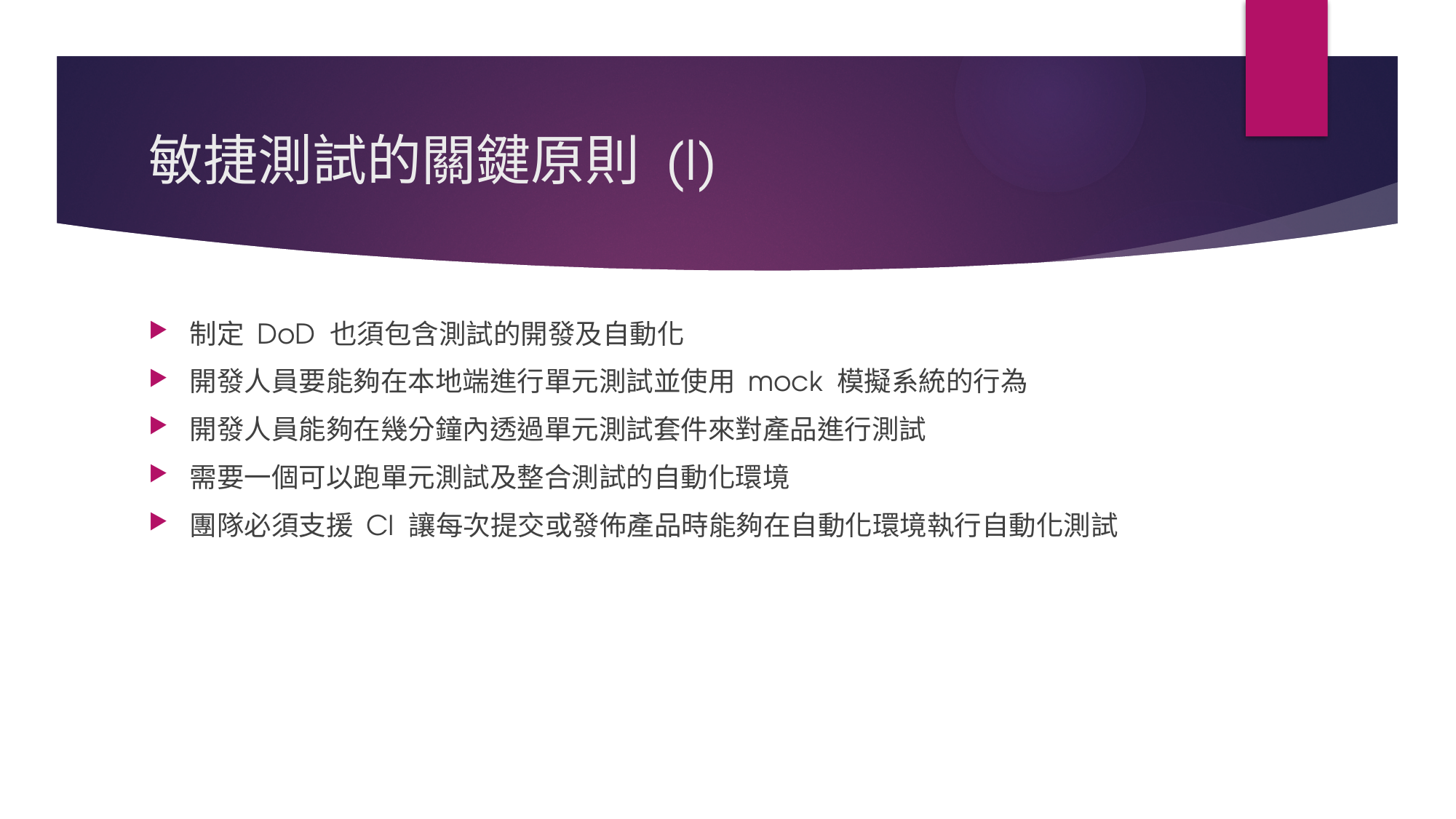

# 敏捷測試的關鍵原則 (I)
制定 DoD 也須包含測試的開發及自動化
開發人員要能夠在本地端進行單元測試並使用 mock 模擬系統的行為
開發人員能夠在幾分鐘內透過單元測試套件來對產品進行測試
需要一個可以跑單元測試及整合測試的自動化環境
團隊必須支援 CI 讓每次提交或發佈產品時能夠在自動化環境執行自動化測試